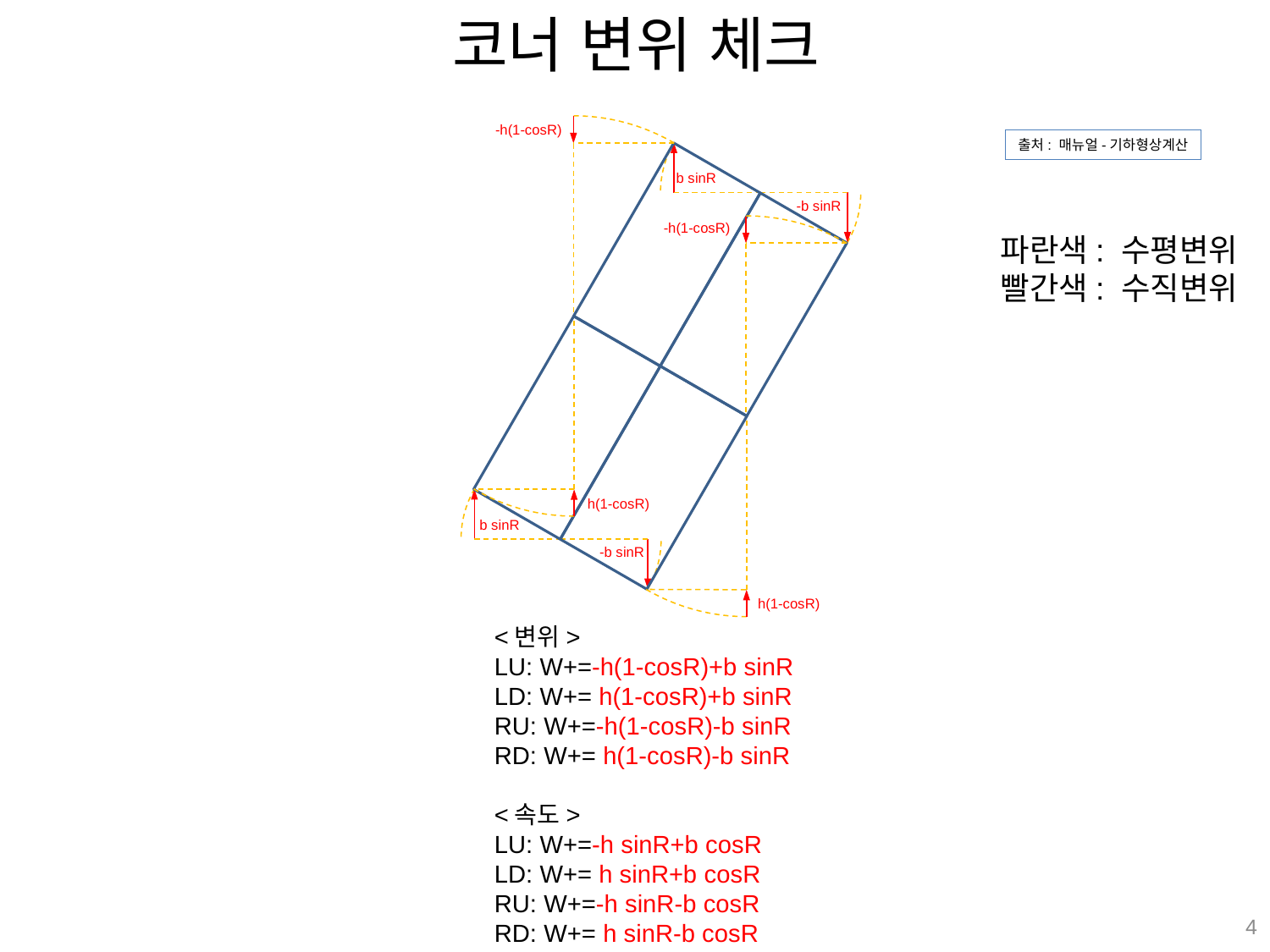

# 코너 변위 체크

b sinR
-b sinR

b sinR
-b sinR

-h(1-cosR)

-h(1-cosR)
h(1-cosR)
h(1-cosR)
출처: 매뉴얼-기하형상계산
파란색: 수평변위
빨간색: 수직변위
<변위>
LU: W+=-h(1-cosR)+b sinR
LD: W+= h(1-cosR)+b sinR
RU: W+=-h(1-cosR)-b sinR
RD: W+= h(1-cosR)-b sinR

<속도>
LU: W+=-h sinR+b cosR
LD: W+= h sinR+b cosR
RU: W+=-h sinR-b cosR
RD: W+= h sinR-b cosR
4